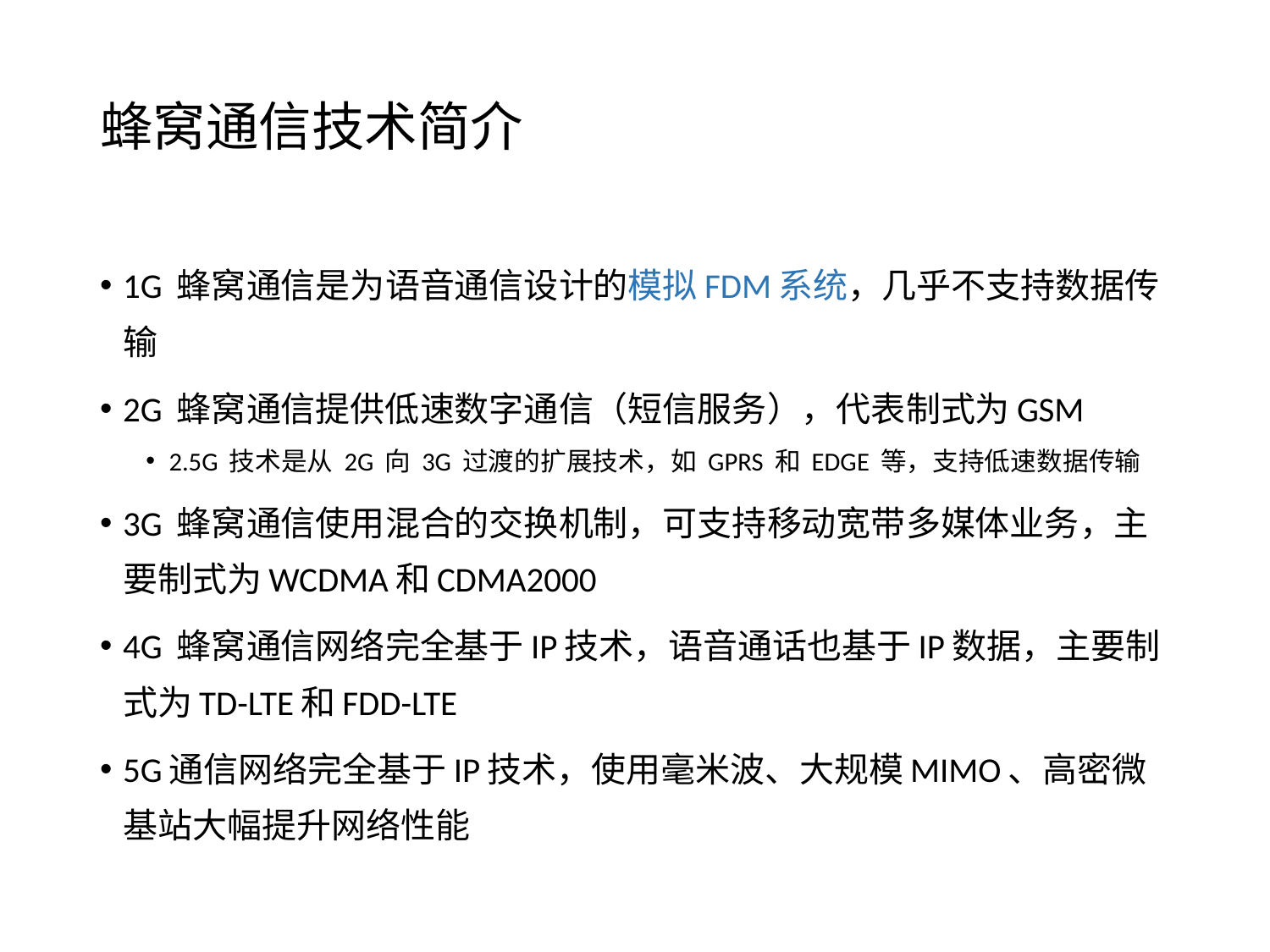

# 蜂窝通信技术简介
1G 蜂窝通信是为语音通信设计的模拟FDM系统，几乎不支持数据传输
2G 蜂窝通信提供低速数字通信（短信服务），代表制式为GSM
2.5G 技术是从 2G 向 3G 过渡的扩展技术，如 GPRS 和 EDGE 等，支持低速数据传输
3G 蜂窝通信使用混合的交换机制，可支持移动宽带多媒体业务，主要制式为WCDMA和CDMA2000
4G 蜂窝通信网络完全基于IP技术，语音通话也基于IP数据，主要制式为TD-LTE和FDD-LTE
5G通信网络完全基于IP技术，使用毫米波、大规模MIMO、高密微基站大幅提升网络性能

52